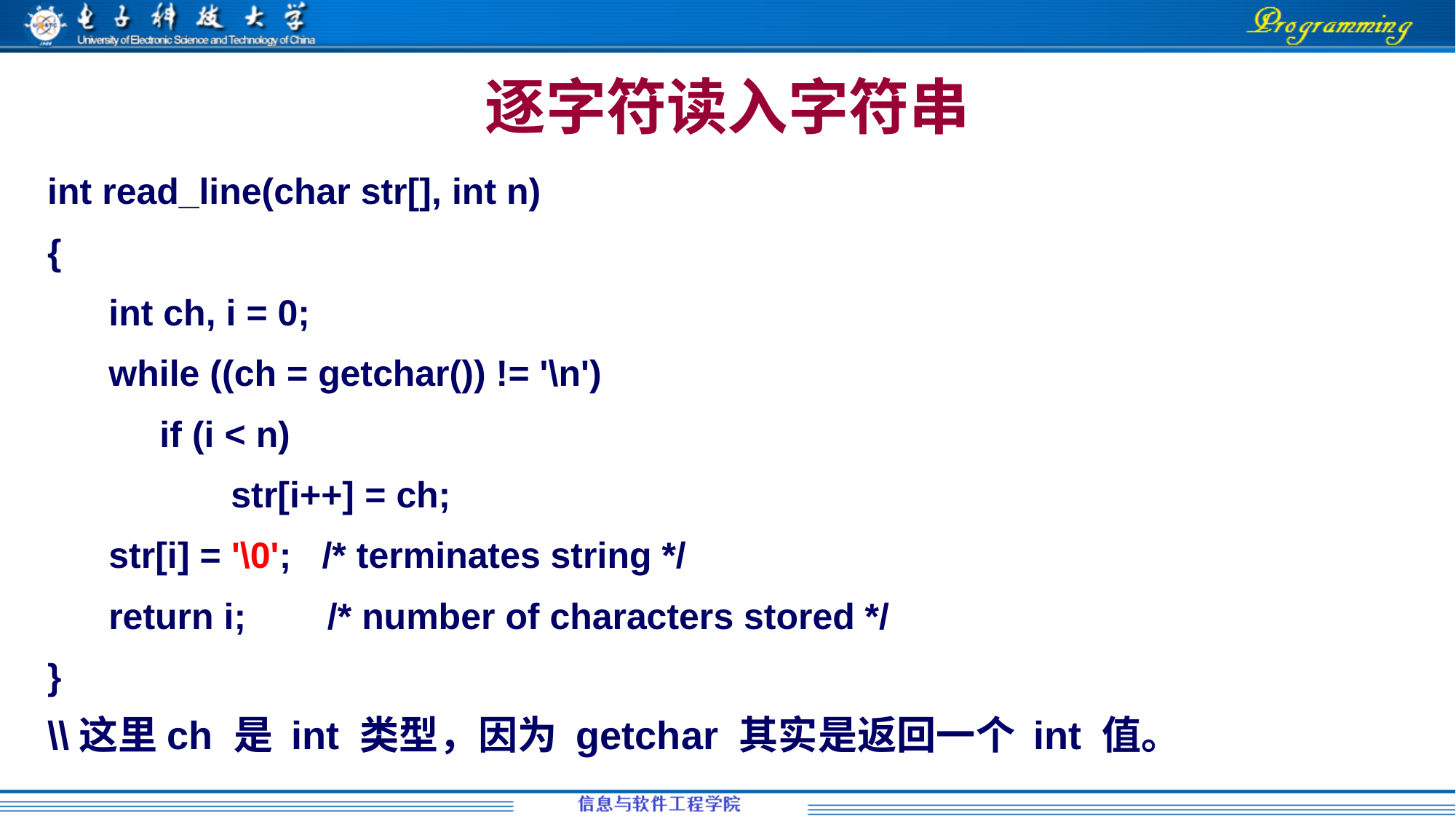

# 逐字符读入字符串
int read_line(char str[], int n)
{
	  int ch, i = 0;
	  while ((ch = getchar()) != '\n')
	       if (i < n)
	              str[i++] = ch;
	  str[i] = '\0';   /* terminates string */
	  return i;        /* number of characters stored */
}
\\这里ch 是 int 类型，因为 getchar 其实是返回一个 int 值。